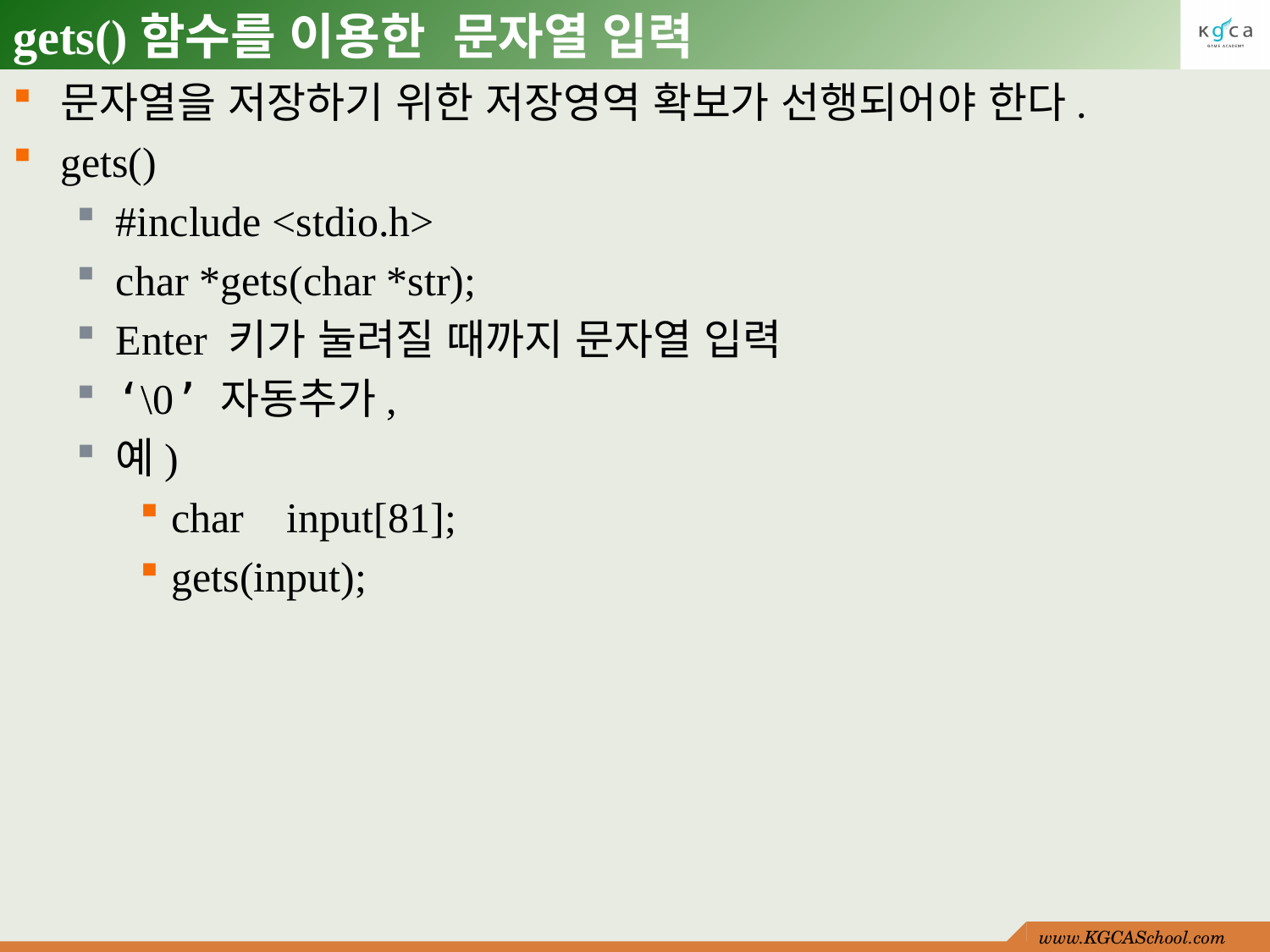

# gets()함수를 이용한  문자열 입력
문자열을 저장하기 위한 저장영역 확보가 선행되어야 한다.
gets()
#include <stdio.h>
char *gets(char *str);
Enter 키가 눌려질 때까지 문자열 입력
‘\0’ 자동추가,
예)
char    input[81];
gets(input);